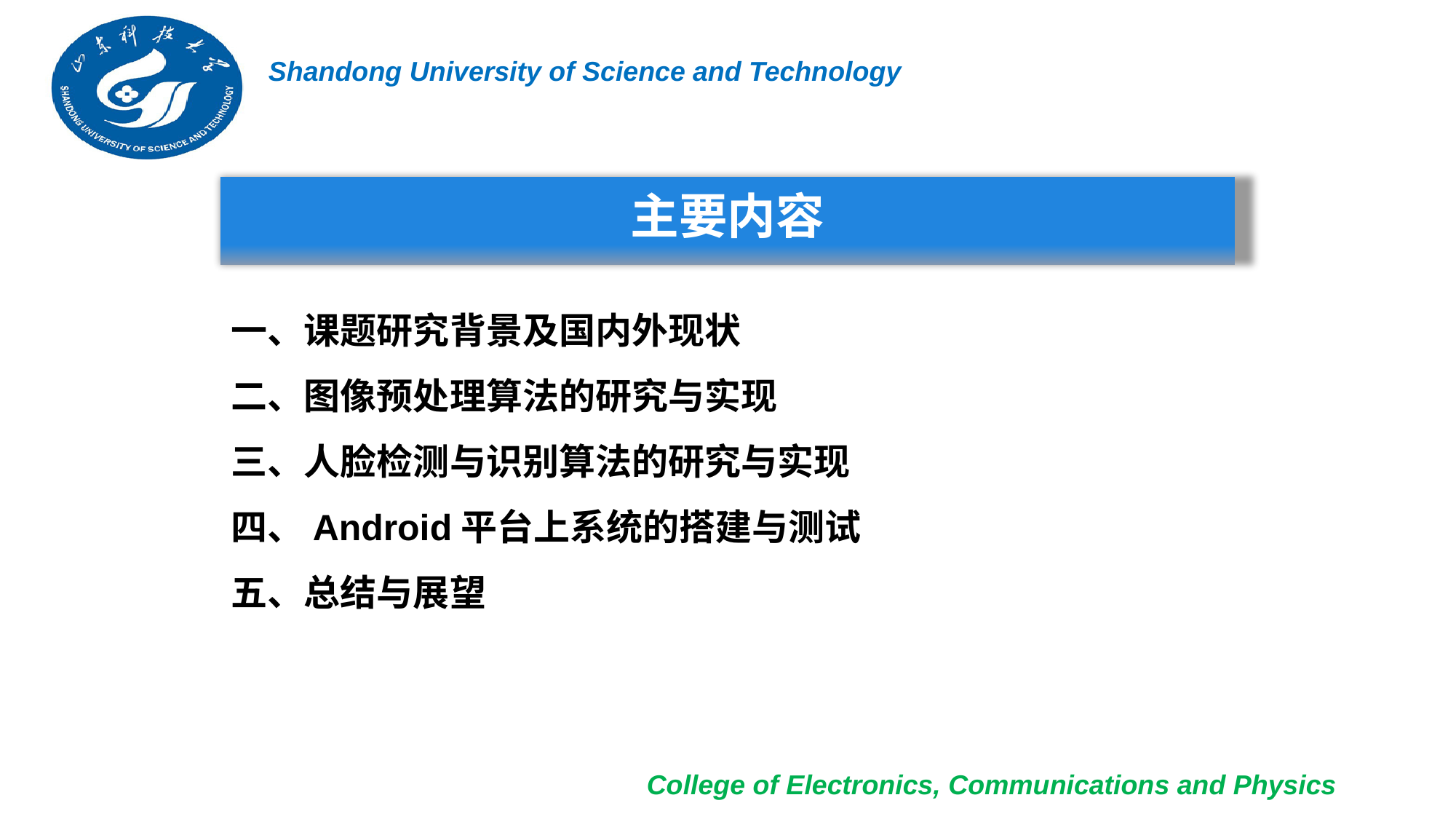

主要内容
一、课题研究背景及国内外现状
二、图像预处理算法的研究与实现
三、人脸检测与识别算法的研究与实现
四、Android平台上系统的搭建与测试
五、总结与展望